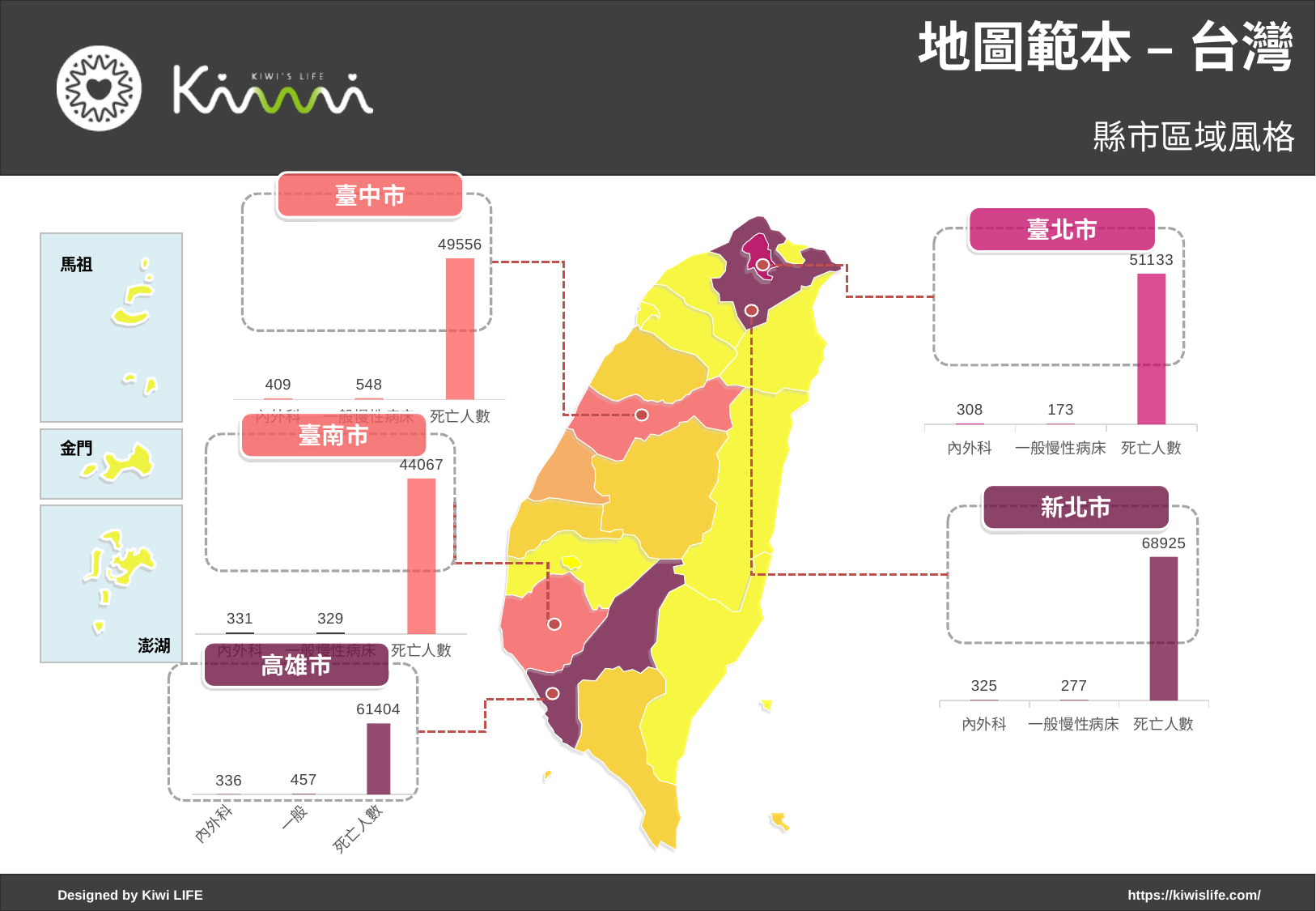

# 地圖範本 – 台灣
縣市區域風格
臺中市

臺北市

### Chart

| Category | 臺 中 市 |
|---|---|
| 內外科 | 409.0 |
| 一般慢性病床 | 548.0 |
| 死亡人數 | 49556.0 |

### Chart

| Category | 臺 北 市 |
|---|---|
| 內外科 | 308.0 |
| 一般慢性病床 | 173.0 |
| 死亡人數 | 51133.0 |
馬祖

新北市

臺南市

### Chart

| Category | 臺 南 市 |
|---|---|
| 內外科 | 331.0 |
| 一般慢性病床 | 329.0 |
| 死亡人數 | 44067.0 |

金門

### Chart

| Category | 新 北 市 |
|---|---|
| 內外科 | 325.0 |
| 一般慢性病床 | 277.0 |
| 死亡人數 | 68925.0 |

澎湖
高雄市

### Chart

| Category | 高 雄 市 |
|---|---|
| 內外科 | 336.0 |
| 一般慢性病床 | 457.0 |
| 死亡人數 | 61404.0 |